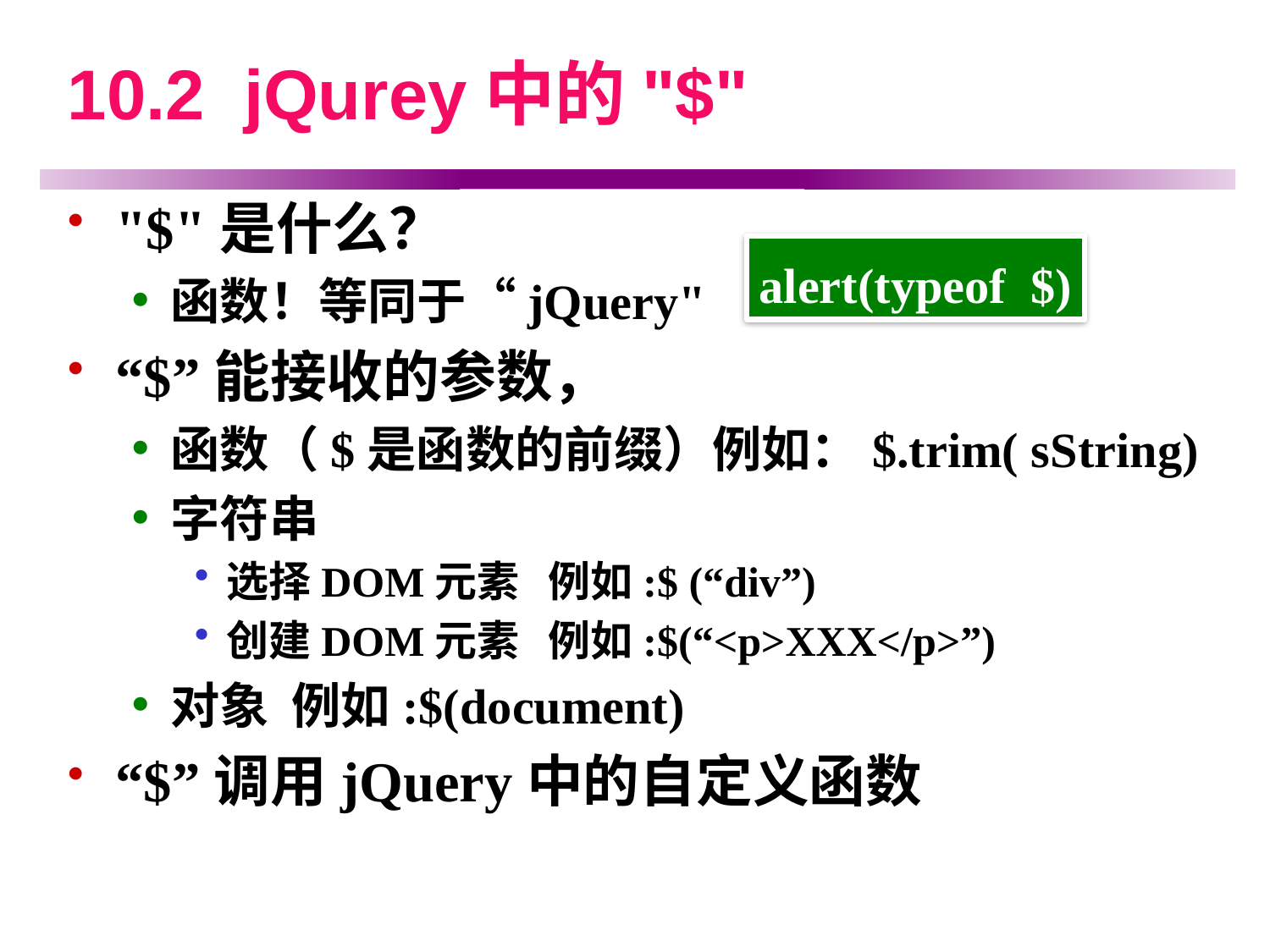

# 10.2  jQurey中的"$"
"$"是什么？
函数！等同于“jQuery"
“$”能接收的参数，
函数（$是函数的前缀）例如：$.trim( sString)
字符串
选择DOM元素   例如:$ (“div”)
创建DOM元素   例如:$(“<p>XXX</p>”)
对象  例如:$(document)
“$”调用jQuery中的自定义函数
alert(typeof  $)